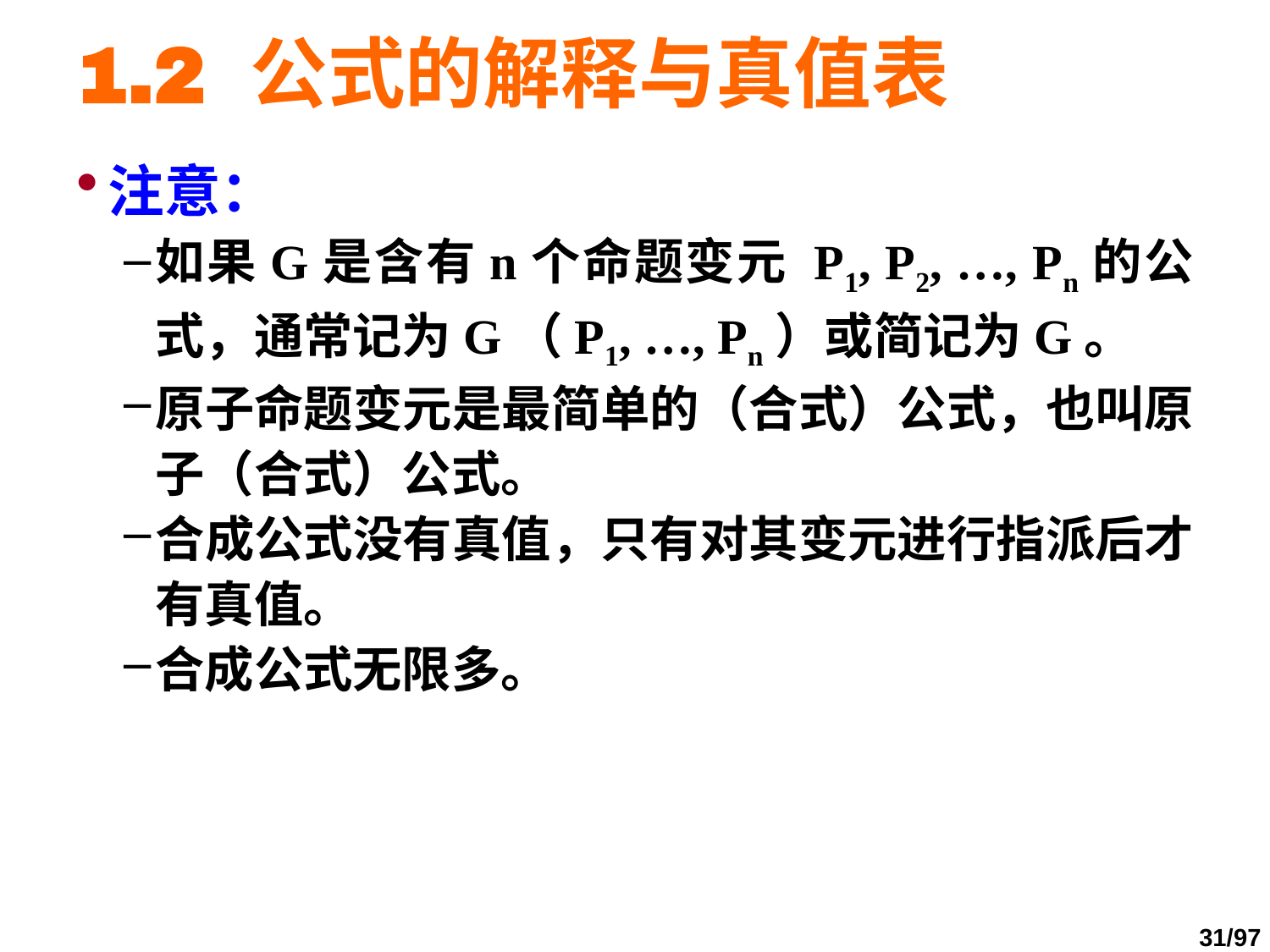

# 1.2 公式的解释与真值表
注意：
如果G是含有n个命题变元 P1, P2, …, Pn的公式，通常记为G（P1, …, Pn）或简记为G。
原子命题变元是最简单的（合式）公式，也叫原子（合式）公式。
合成公式没有真值，只有对其变元进行指派后才有真值。
合成公式无限多。